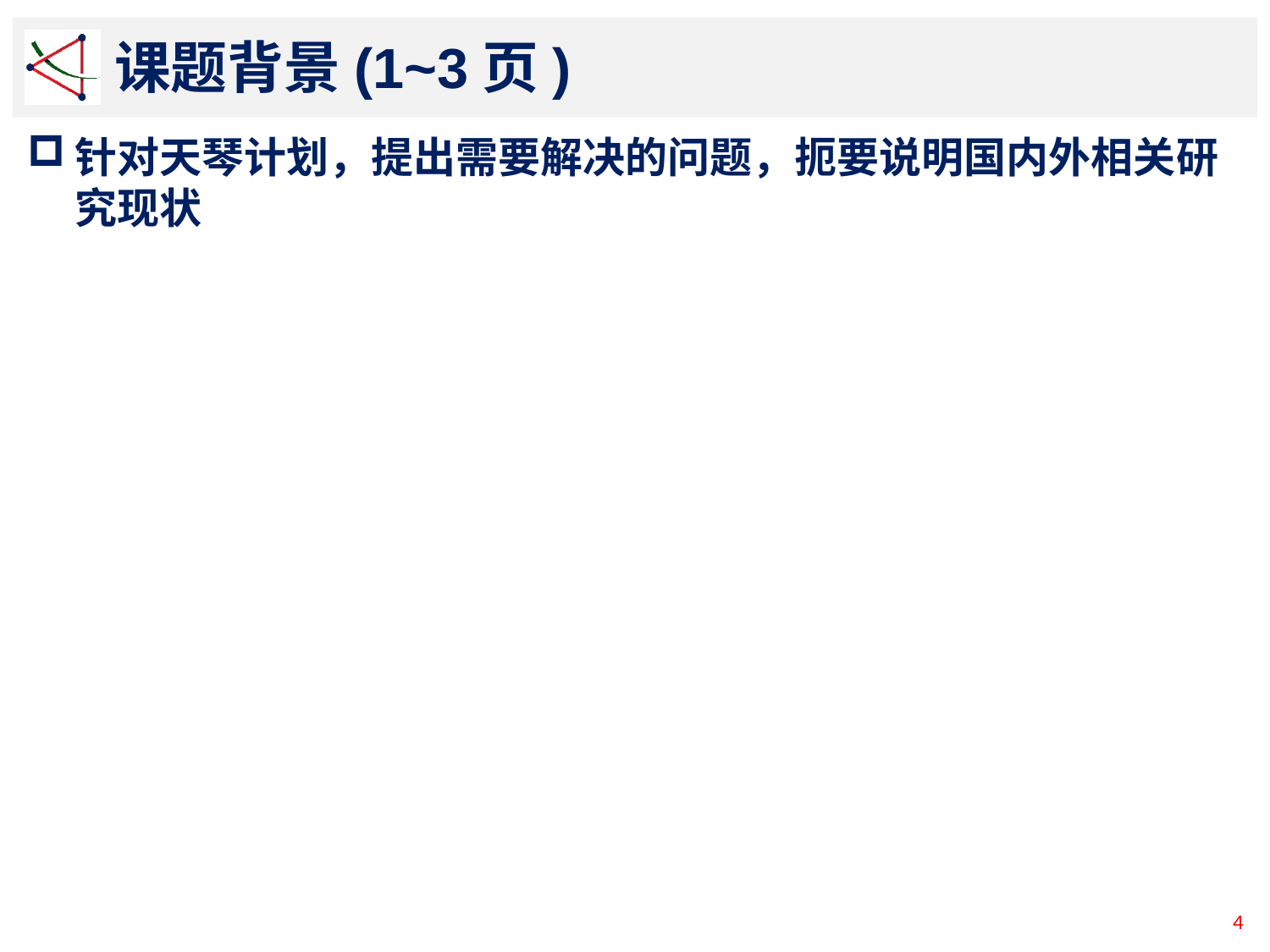

课题背景(1~3页)
针对天琴计划，提出需要解决的问题，扼要说明国内外相关研究现状
4